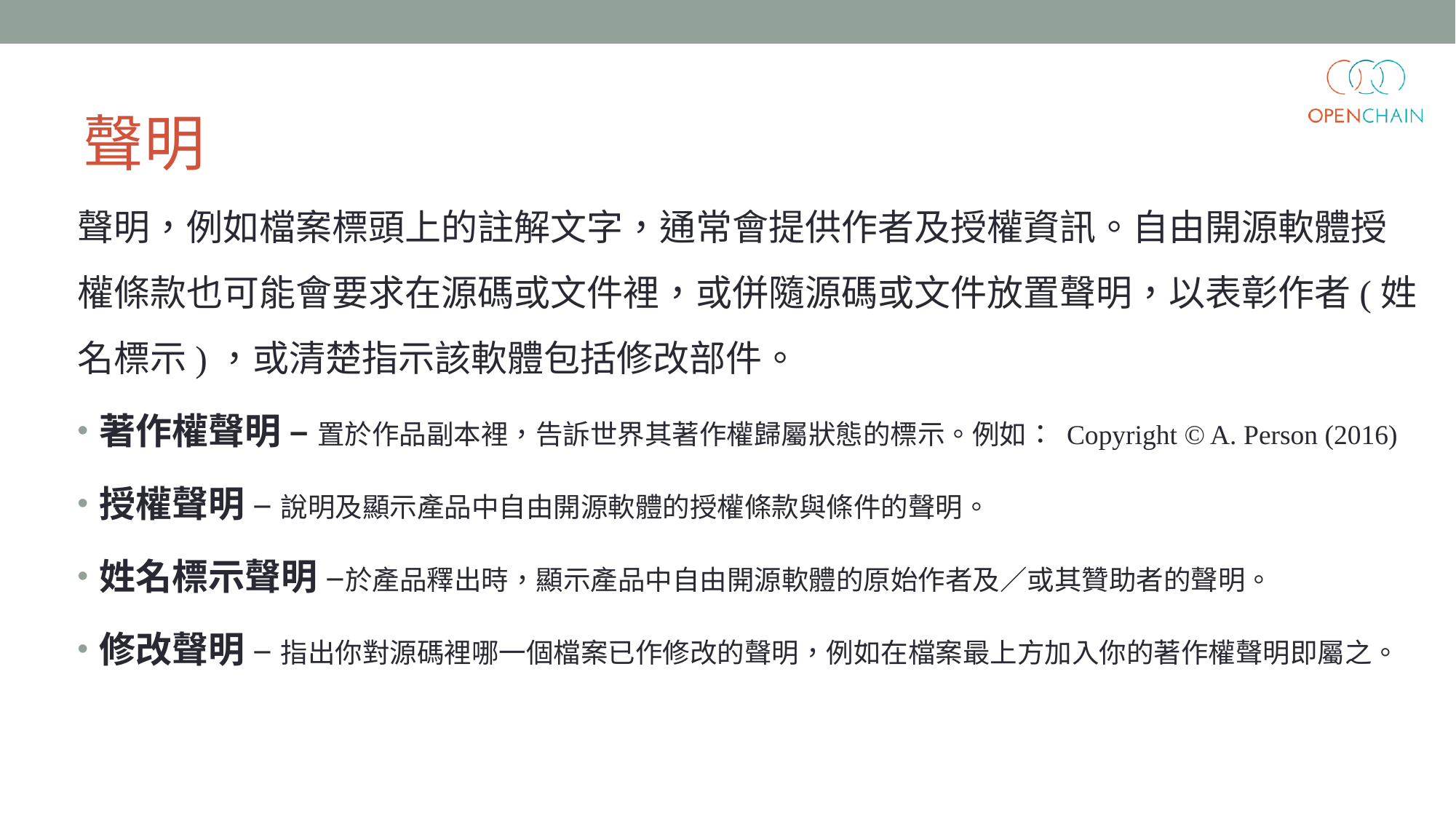

# 聲明
聲明，例如檔案標頭上的註解文字，通常會提供作者及授權資訊。自由開源軟體授權條款也可能會要求在源碼或文件裡，或併隨源碼或文件放置聲明，以表彰作者(姓名標示)，或清楚指示該軟體包括修改部件。
著作權聲明 – 置於作品副本裡，告訴世界其著作權歸屬狀態的標示。例如： Copyright © A. Person (2016)
授權聲明 – 說明及顯示產品中自由開源軟體的授權條款與條件的聲明。
姓名標示聲明 –於產品釋出時，顯示產品中自由開源軟體的原始作者及／或其贊助者的聲明。
修改聲明 – 指出你對源碼裡哪一個檔案已作修改的聲明，例如在檔案最上方加入你的著作權聲明即屬之。